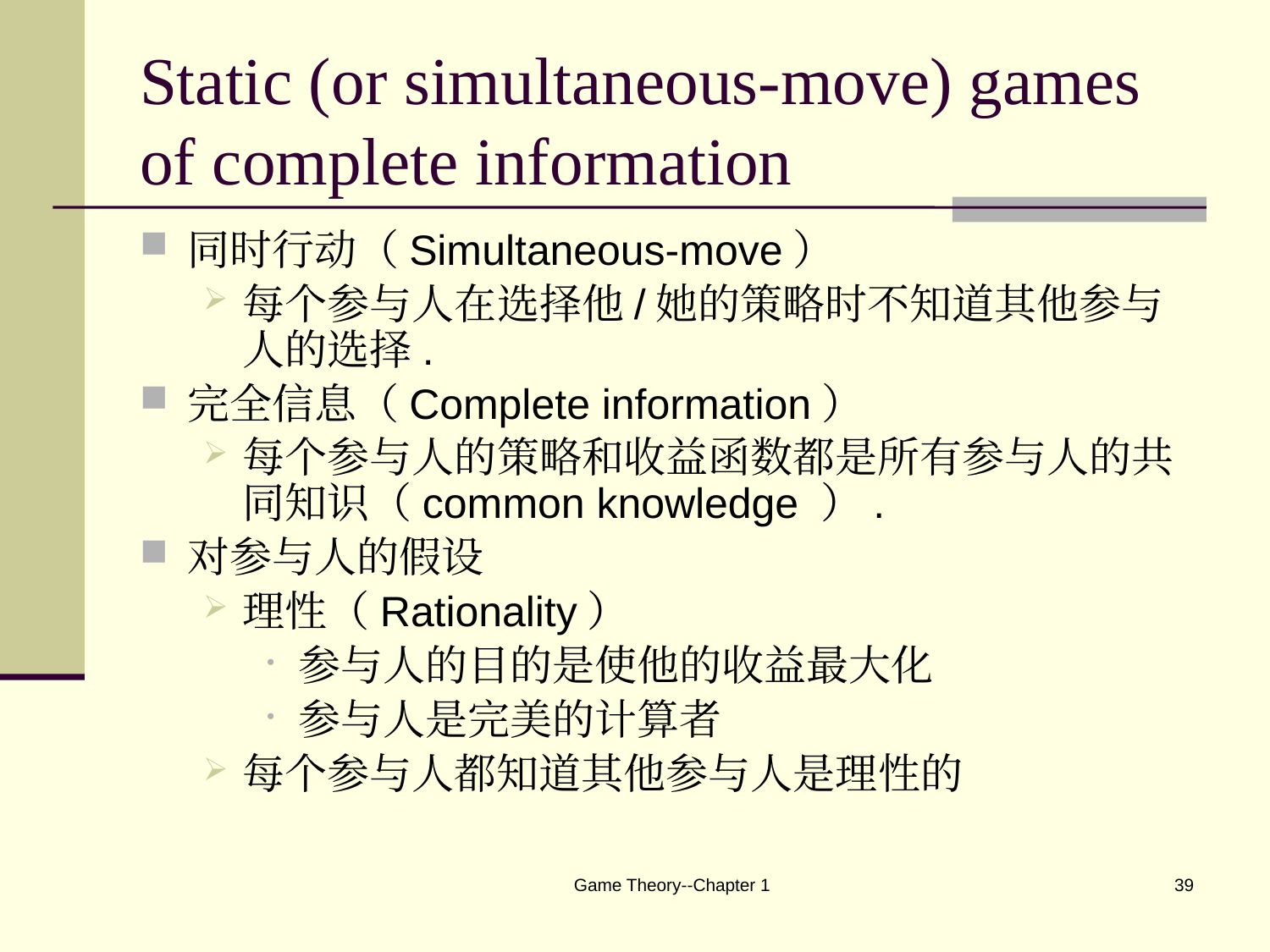

# Static (or simultaneous-move) games of complete information
同时行动（Simultaneous-move）
每个参与人在选择他/她的策略时不知道其他参与人的选择.
完全信息（Complete information）
每个参与人的策略和收益函数都是所有参与人的共同知识（common knowledge ）.
对参与人的假设
理性（Rationality）
参与人的目的是使他的收益最大化
参与人是完美的计算者
每个参与人都知道其他参与人是理性的
Game Theory--Chapter 1
39